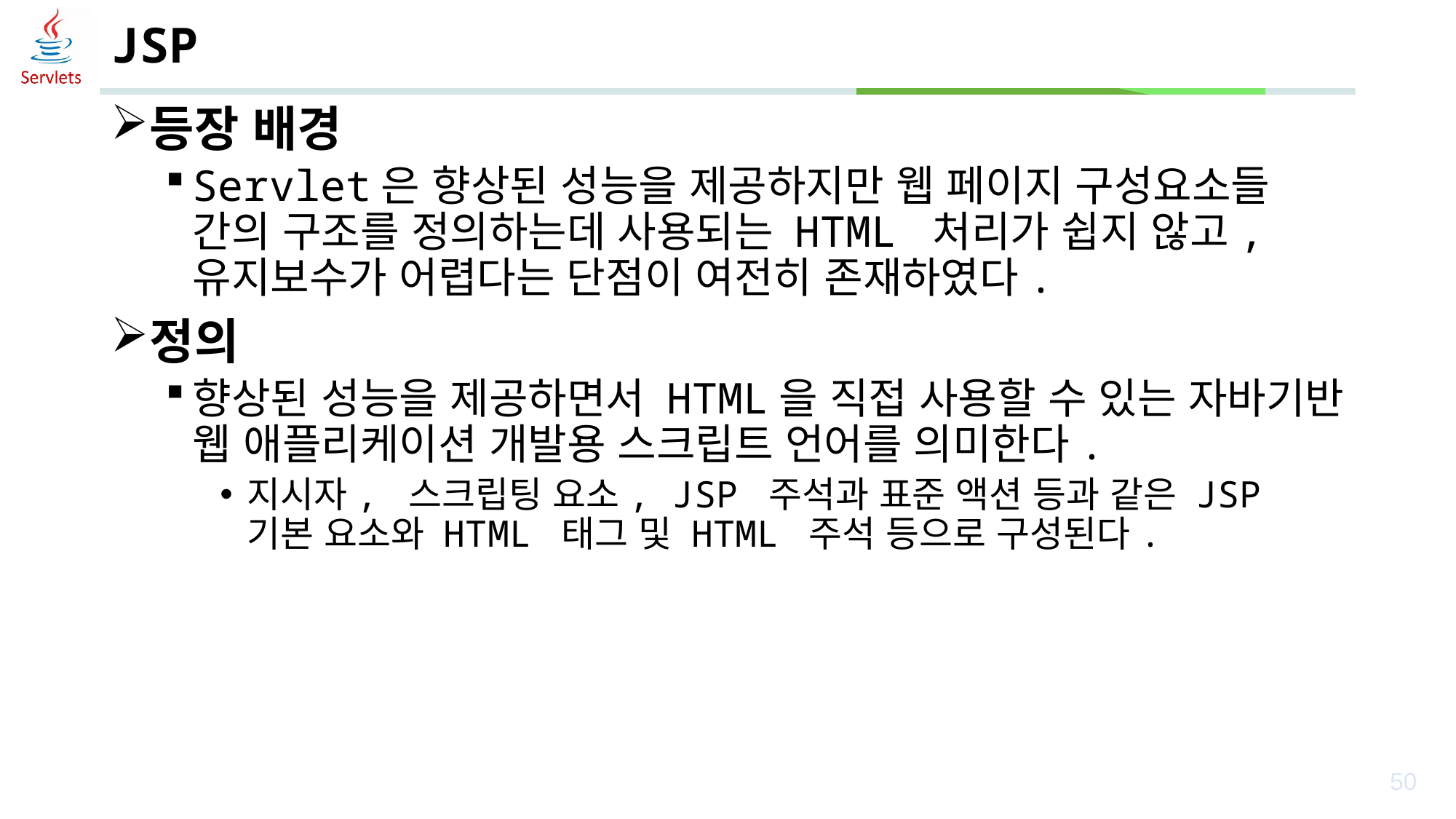

# JSP
등장 배경
Servlet은 향상된 성능을 제공하지만 웹 페이지 구성요소들 간의 구조를 정의하는데 사용되는 HTML 처리가 쉽지 않고, 유지보수가 어렵다는 단점이 여전히 존재하였다.
정의
향상된 성능을 제공하면서 HTML을 직접 사용할 수 있는 자바기반 웹 애플리케이션 개발용 스크립트 언어를 의미한다.
지시자, 스크립팅 요소, JSP 주석과 표준 액션 등과 같은 JSP 기본 요소와 HTML 태그 및 HTML 주석 등으로 구성된다.
50